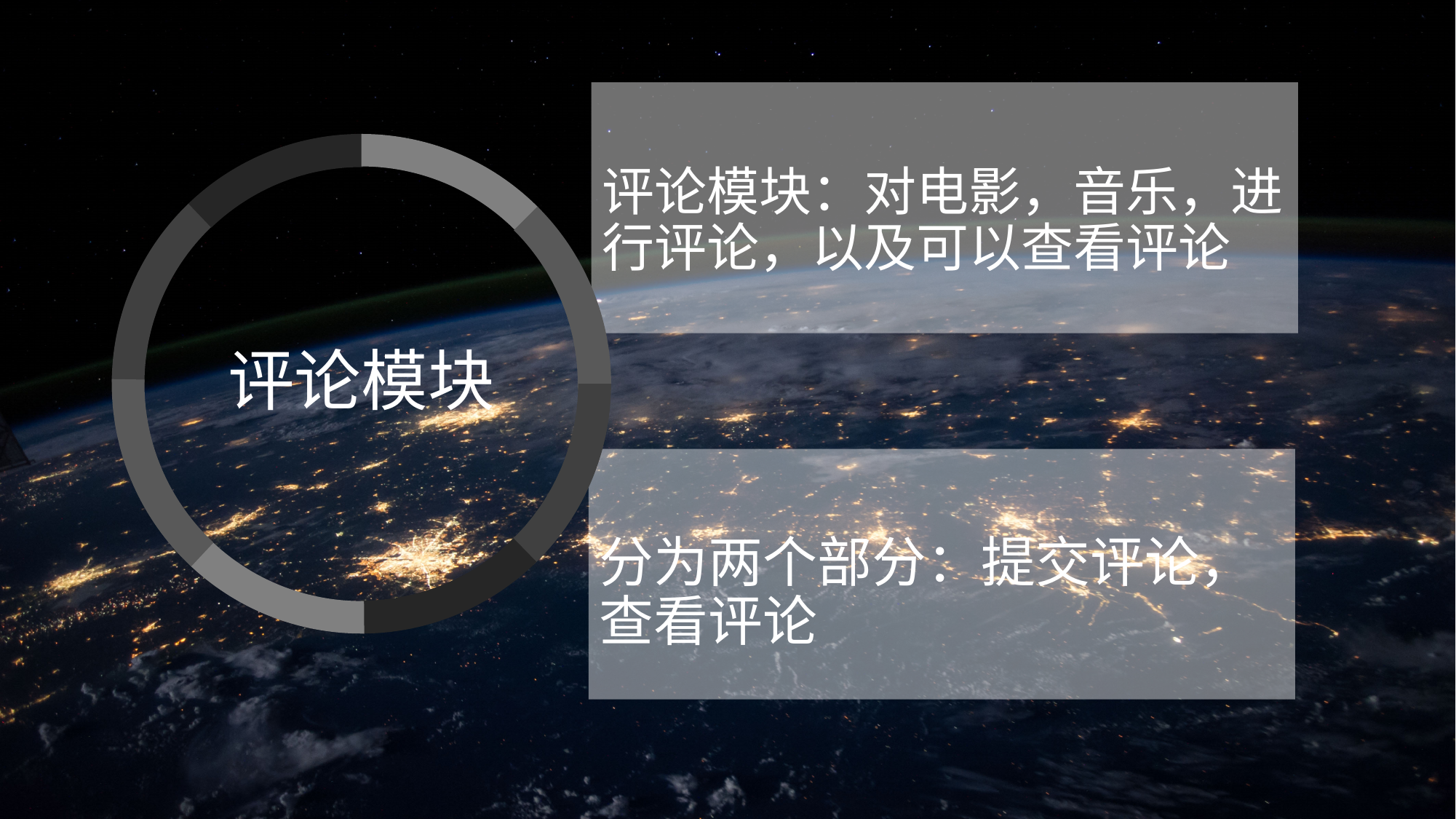

评论模块：对电影，音乐，进行评论，以及可以查看评论

评论模块

分为两个部分：提交评论，查看评论